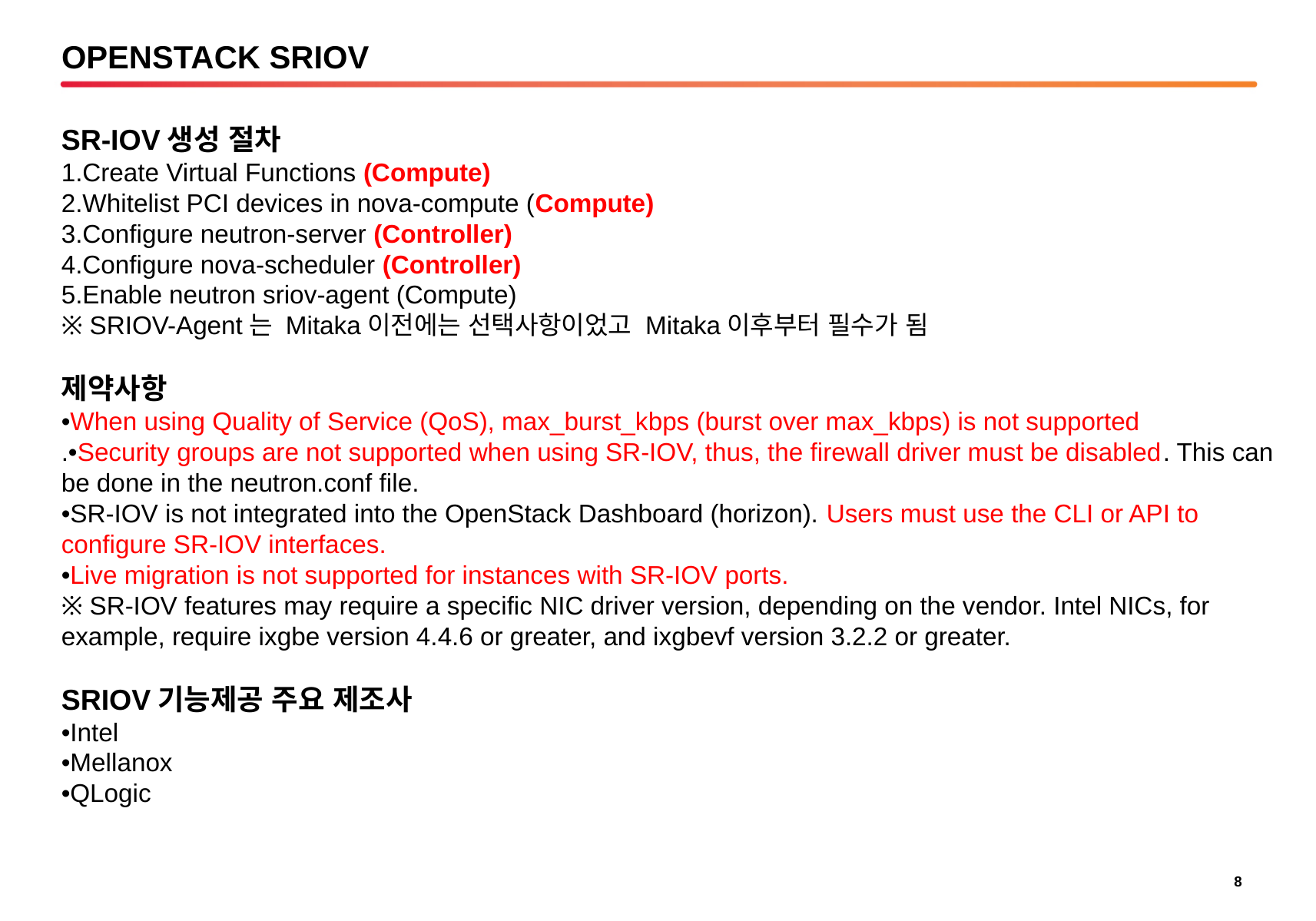

# OPENSTACK SRIOV
SR-IOV생성 절차
1.Create Virtual Functions (Compute)
2.Whitelist PCI devices in nova-compute (Compute)
3.Configure neutron-server (Controller)
4.Configure nova-scheduler (Controller)
5.Enable neutron sriov-agent (Compute)
※ SRIOV-Agent는 Mitaka이전에는 선택사항이었고 Mitaka이후부터 필수가 됨

제약사항
•When using Quality of Service (QoS), max_burst_kbps (burst over max_kbps) is not supported
.•Security groups are not supported when using SR-IOV, thus, the firewall driver must be disabled. This can be done in the neutron.conf file.
•SR-IOV is not integrated into the OpenStack Dashboard (horizon). Users must use the CLI or API to configure SR-IOV interfaces.
•Live migration is not supported for instances with SR-IOV ports.
※ SR-IOV features may require a specific NIC driver version, depending on the vendor. Intel NICs, for example, require ixgbe version 4.4.6 or greater, and ixgbevf version 3.2.2 or greater.

SRIOV기능제공 주요 제조사
•Intel
•Mellanox
•QLogic